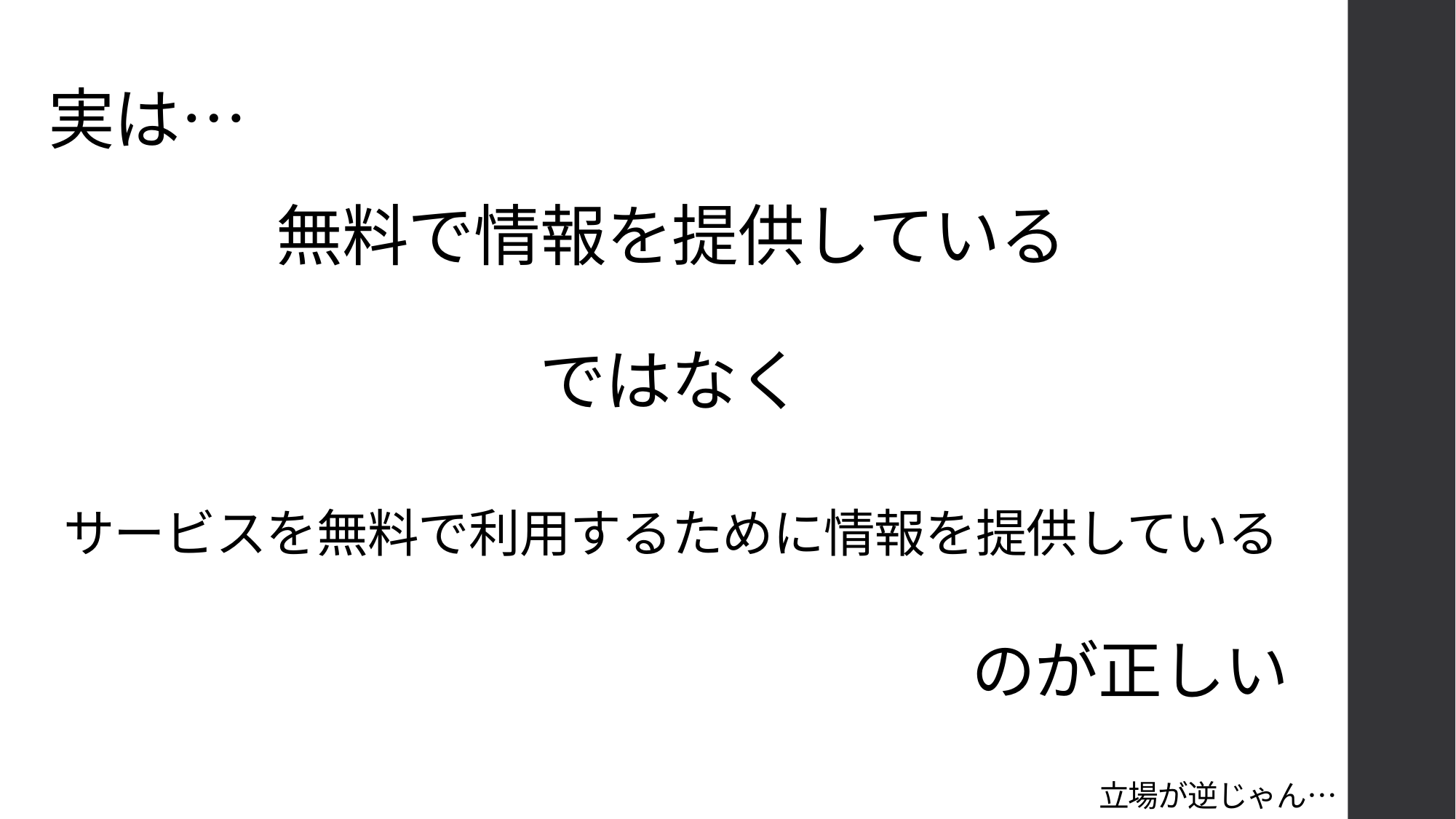

# 実は…
無料で情報を提供している
ではなく
サービスを無料で利用するために情報を提供している
のが正しい
立場が逆じゃん…